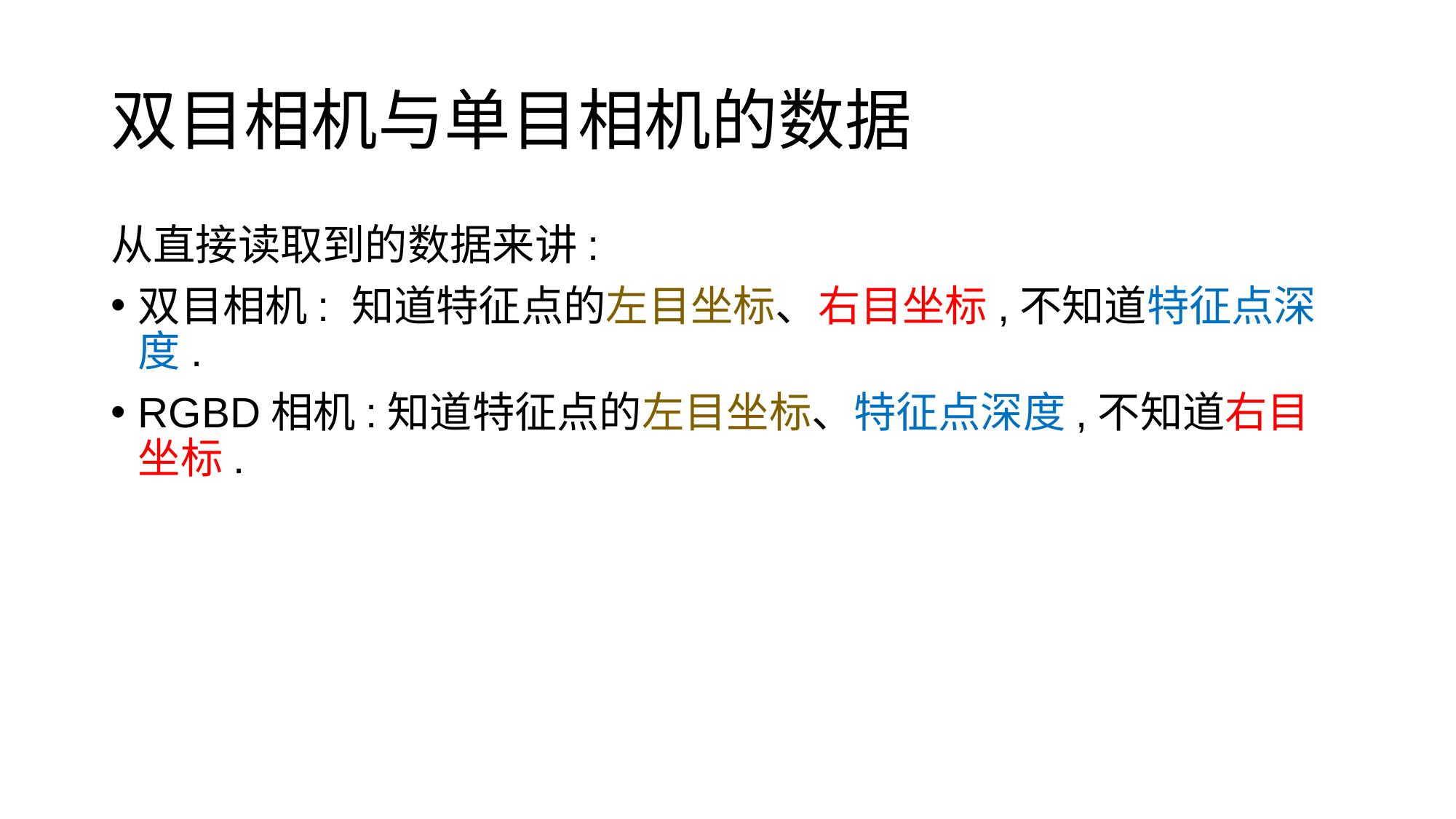

# 双目相机与单目相机的数据
从直接读取到的数据来讲:
双目相机: 知道特征点的左目坐标、右目坐标,不知道特征点深度.
RGBD相机:知道特征点的左目坐标、特征点深度,不知道右目坐标.